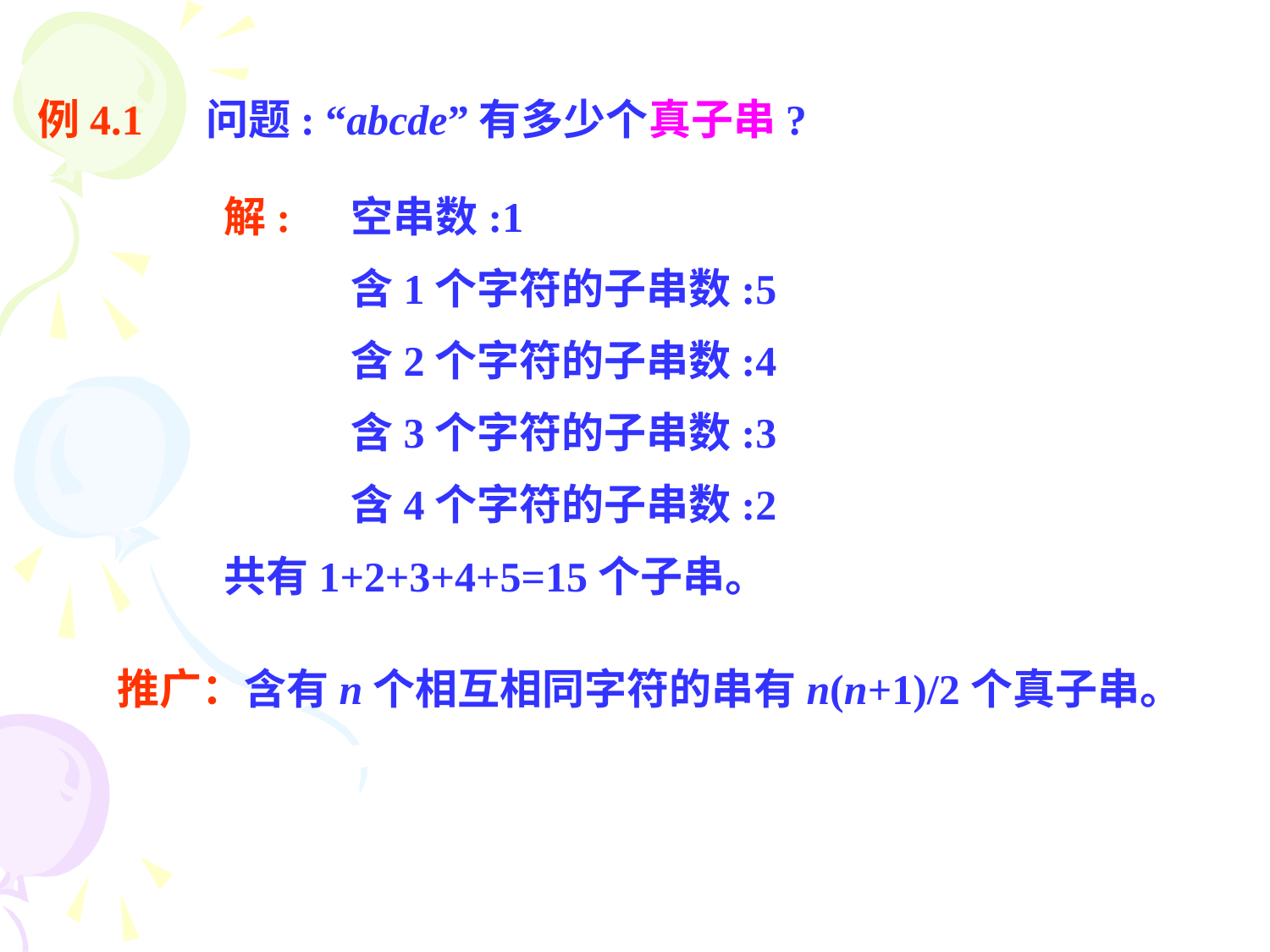

例4.1 　问题: “abcde”有多少个真子串?
解:	空串数:1
	含1个字符的子串数:5
	含2个字符的子串数:4
	含3个字符的子串数:3
	含4个字符的子串数:2
共有1+2+3+4+5=15个子串。
推广：含有n个相互相同字符的串有n(n+1)/2个真子串。